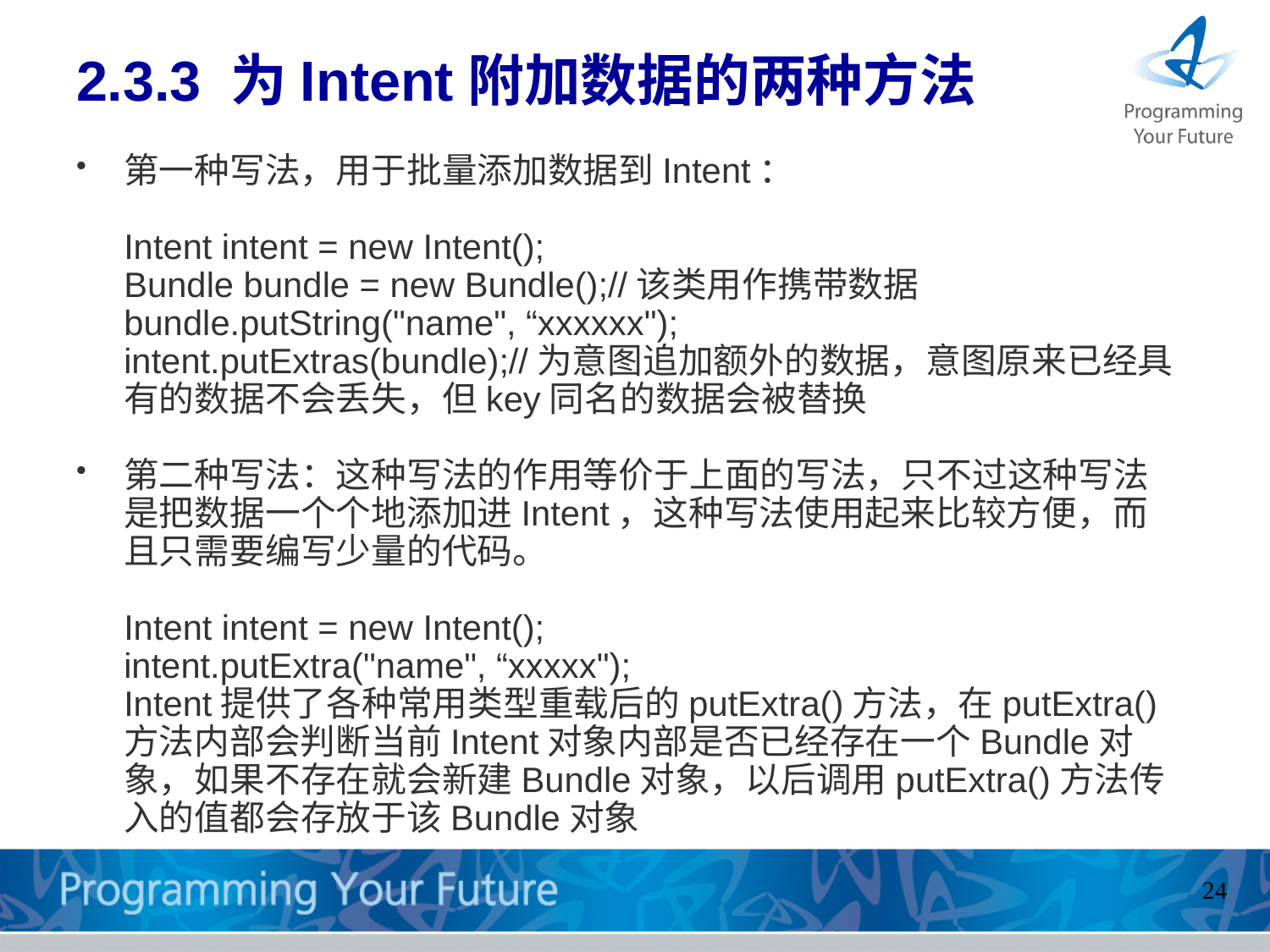

# 2.3.3 为Intent附加数据的两种方法
第一种写法，用于批量添加数据到Intent：

	Intent intent = new Intent();
	Bundle bundle = new Bundle();//该类用作携带数据
	bundle.putString("name", “xxxxxx");
	intent.putExtras(bundle);//为意图追加额外的数据，意图原来已经具有的数据不会丢失，但key同名的数据会被替换

第二种写法：这种写法的作用等价于上面的写法，只不过这种写法是把数据一个个地添加进Intent，这种写法使用起来比较方便，而且只需要编写少量的代码。

	Intent intent = new Intent();
	intent.putExtra("name", “xxxxx");
	Intent提供了各种常用类型重载后的putExtra()方法，在putExtra()方法内部会判断当前Intent对象内部是否已经存在一个Bundle对象，如果不存在就会新建Bundle对象，以后调用putExtra()方法传入的值都会存放于该Bundle对象